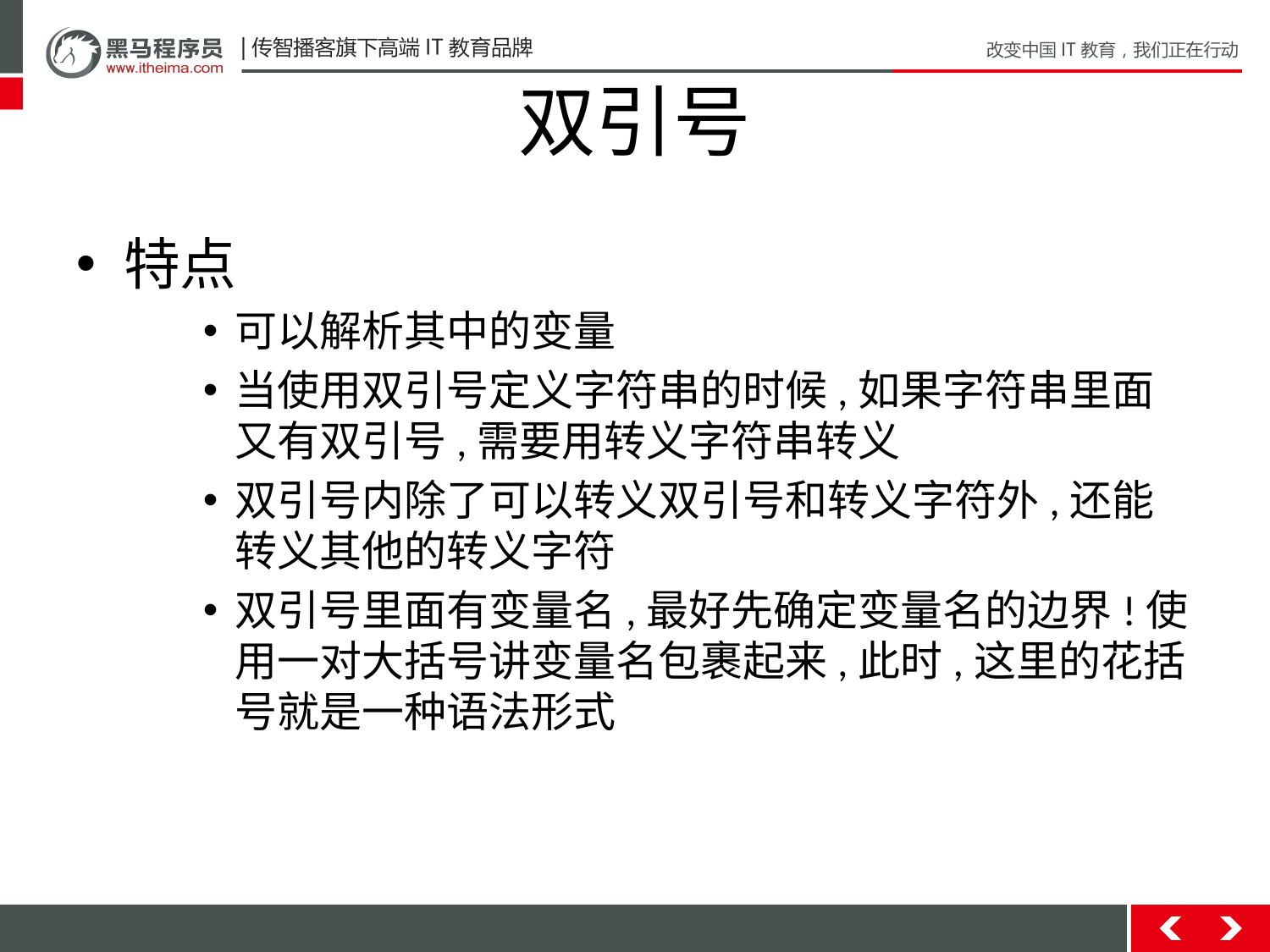

# 双引号
特点
可以解析其中的变量
当使用双引号定义字符串的时候,如果字符串里面又有双引号,需要用转义字符串转义
双引号内除了可以转义双引号和转义字符外,还能转义其他的转义字符
双引号里面有变量名,最好先确定变量名的边界!使用一对大括号讲变量名包裹起来,此时,这里的花括号就是一种语法形式